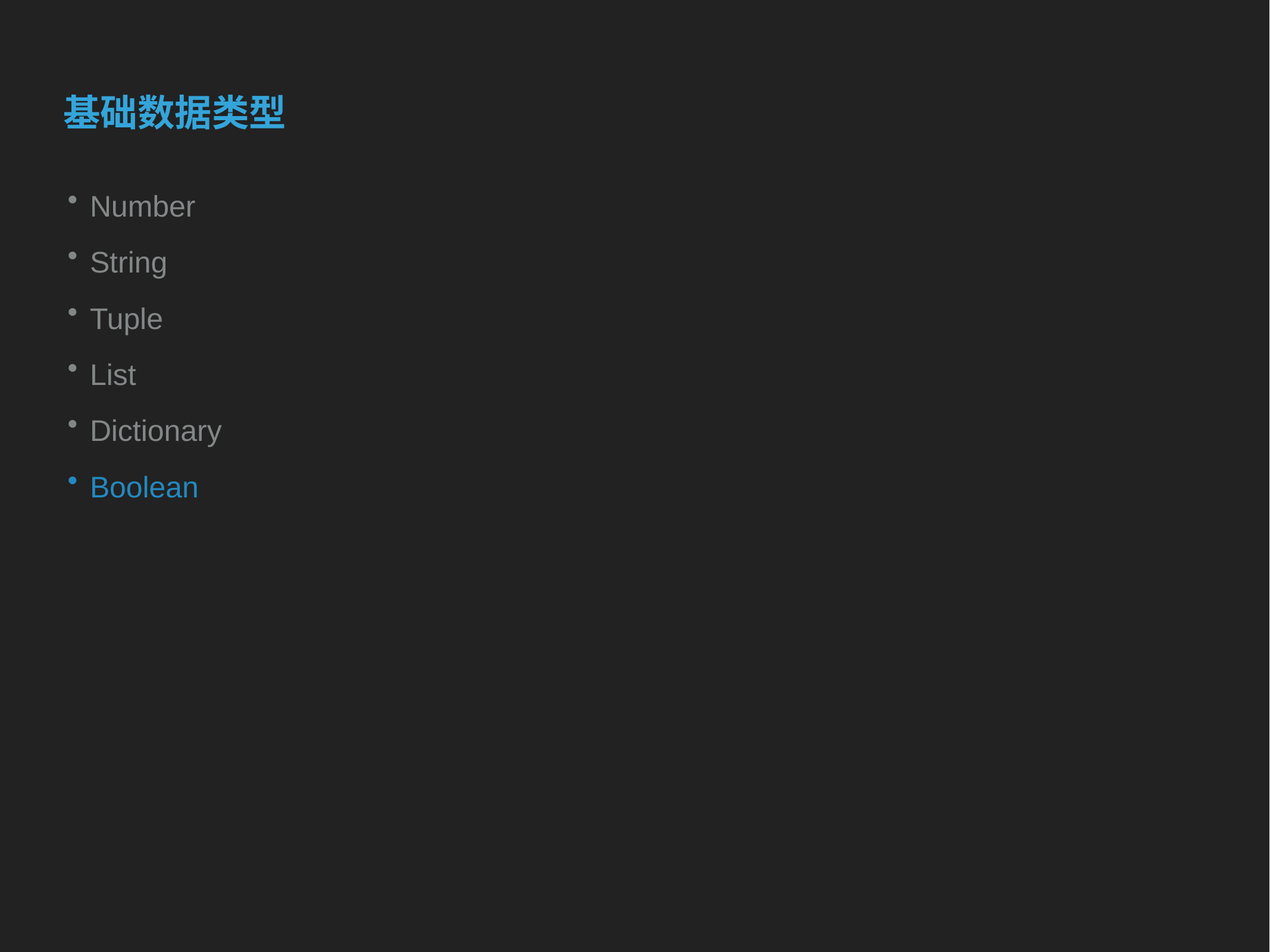

基础数据类型
Number
String
Tuple
List
Dictionary
Boolean